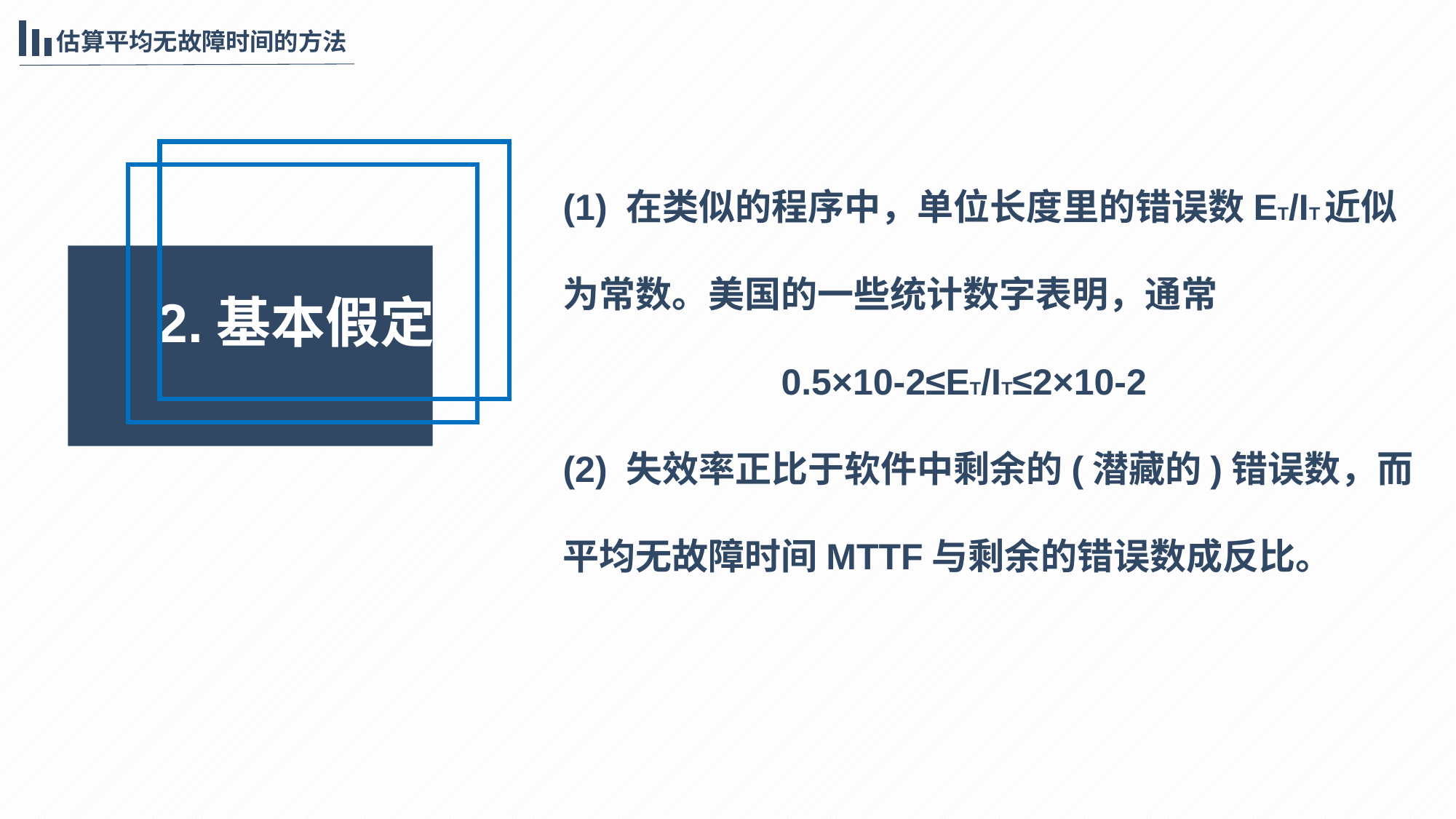

估算平均无故障时间的方法

(1) 在类似的程序中，单位长度里的错误数ET/IT近似为常数。美国的一些统计数字表明，通常
		0.5×10-2≤ET/IT≤2×10-2
(2) 失效率正比于软件中剩余的(潜藏的)错误数，而平均无故障时间MTTF与剩余的错误数成反比。

2.基本假定